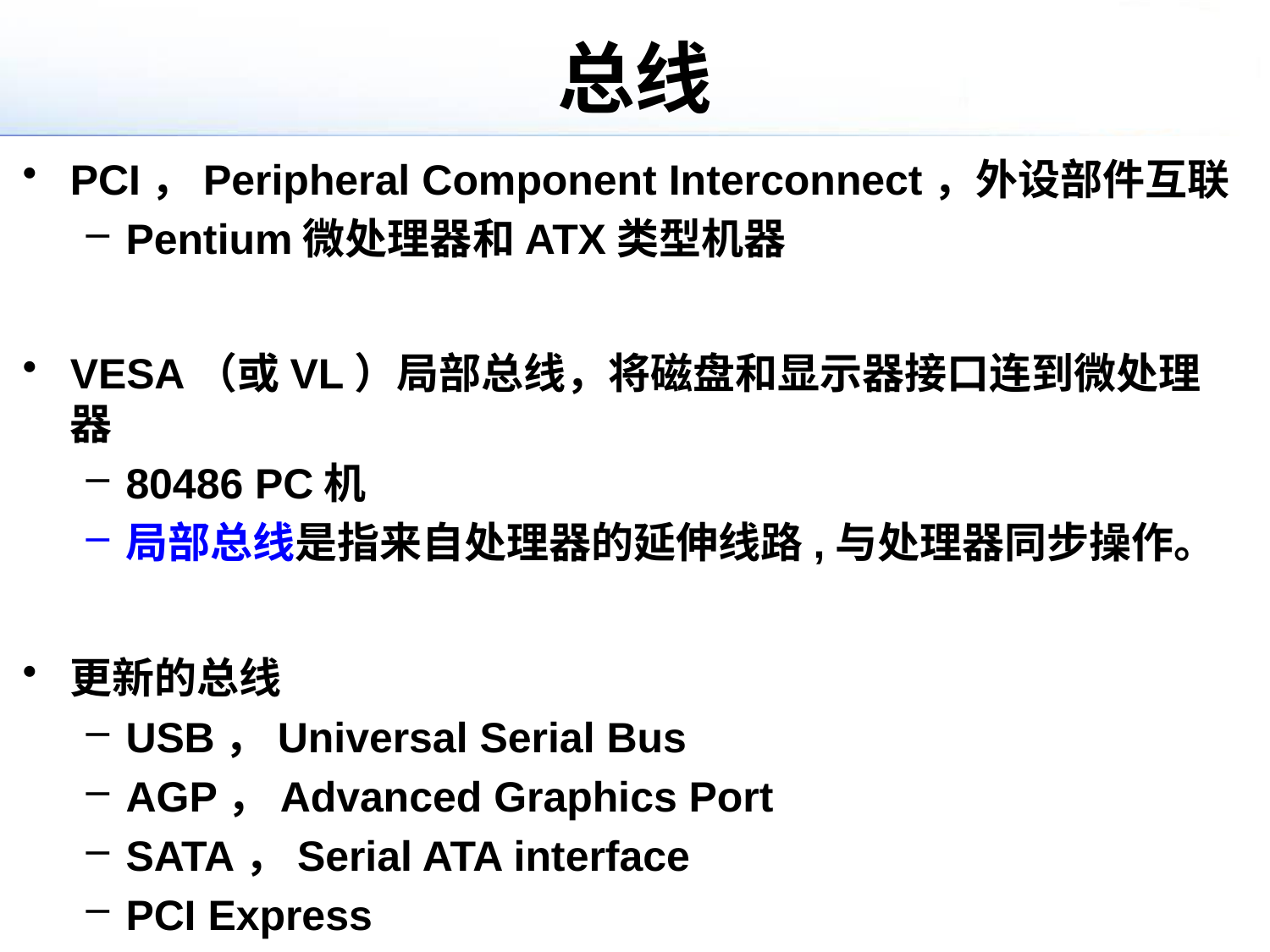

# 总线
PCI，Peripheral Component Interconnect，外设部件互联
Pentium微处理器和ATX类型机器

VESA（或VL）局部总线，将磁盘和显示器接口连到微处理器
80486 PC机
局部总线是指来自处理器的延伸线路,与处理器同步操作。

更新的总线
USB，Universal Serial Bus
AGP，Advanced Graphics Port
SATA，Serial ATA interface
PCI Express